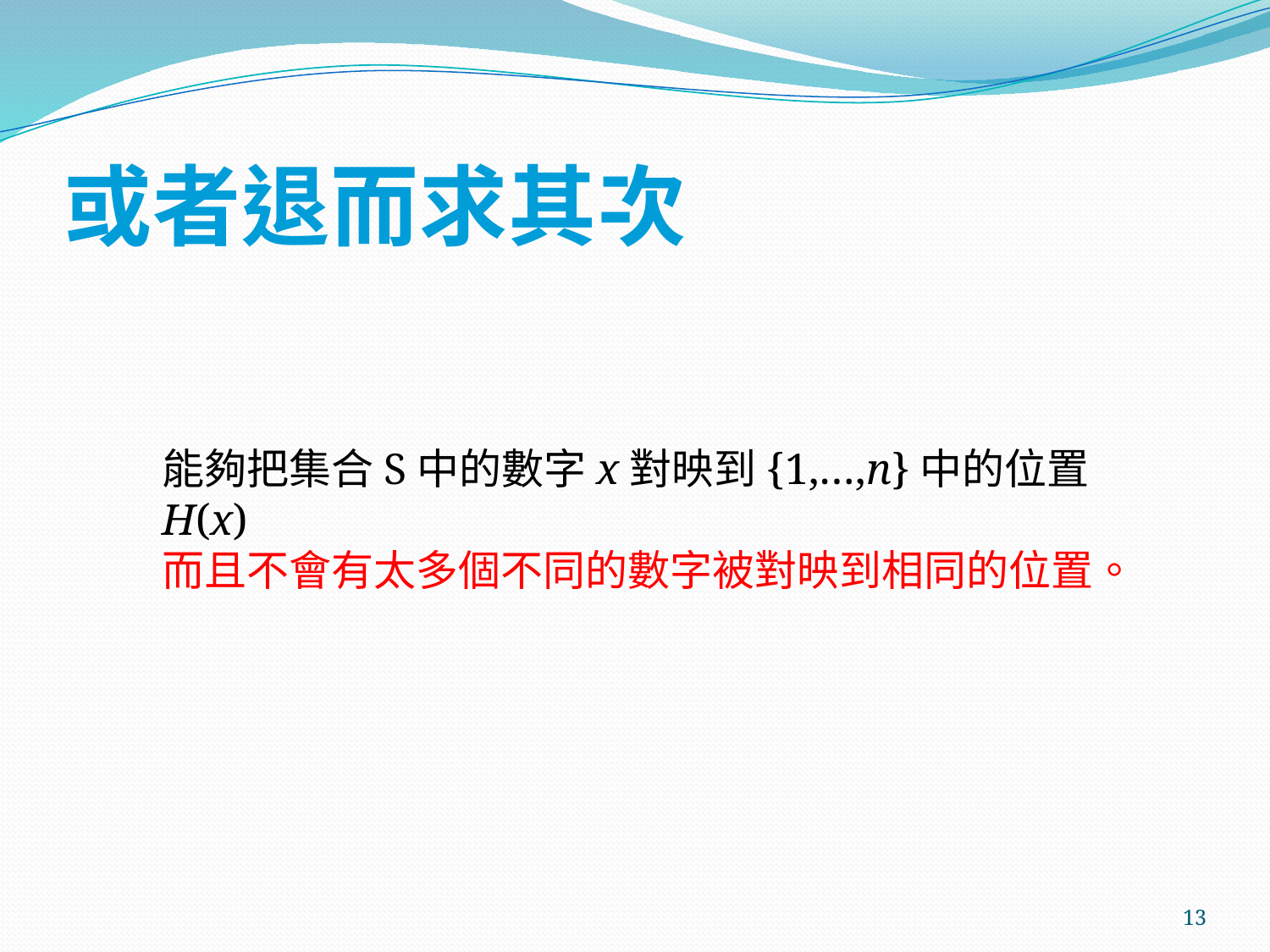

# 或者退而求其次
能夠把集合S中的數字x對映到{1,…,n}中的位置H(x)
而且不會有太多個不同的數字被對映到相同的位置。
13